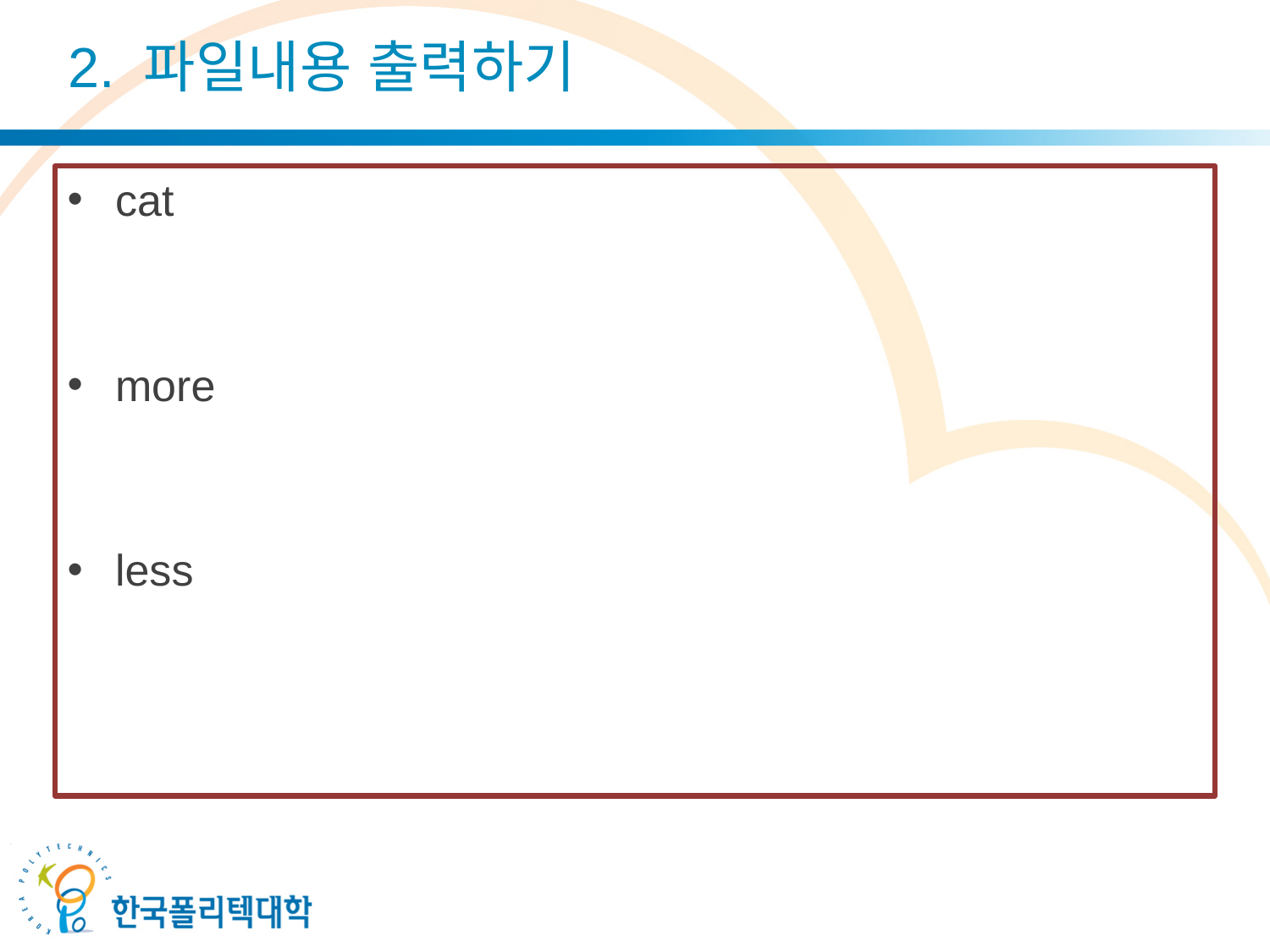

# 2. 파일내용 출력하기
cat

more

less